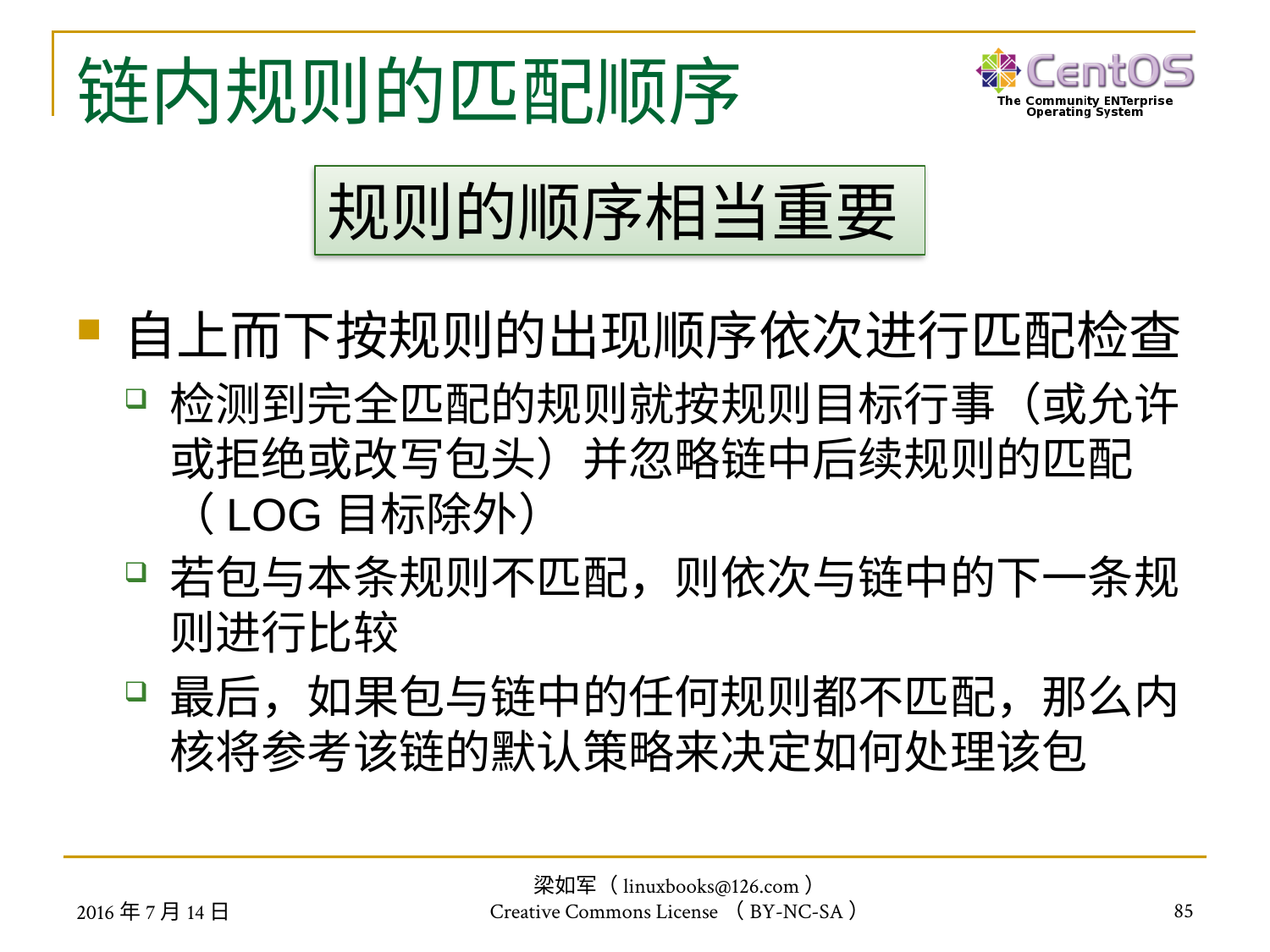

# 链内规则的匹配顺序
规则的顺序相当重要
自上而下按规则的出现顺序依次进行匹配检查
检测到完全匹配的规则就按规则目标行事（或允许或拒绝或改写包头）并忽略链中后续规则的匹配（LOG目标除外）
若包与本条规则不匹配，则依次与链中的下一条规则进行比较
最后，如果包与链中的任何规则都不匹配，那么内核将参考该链的默认策略来决定如何处理该包
梁如军（linuxbooks@126.com）
Creative Commons License（BY-NC-SA）
2016年7月14日
85